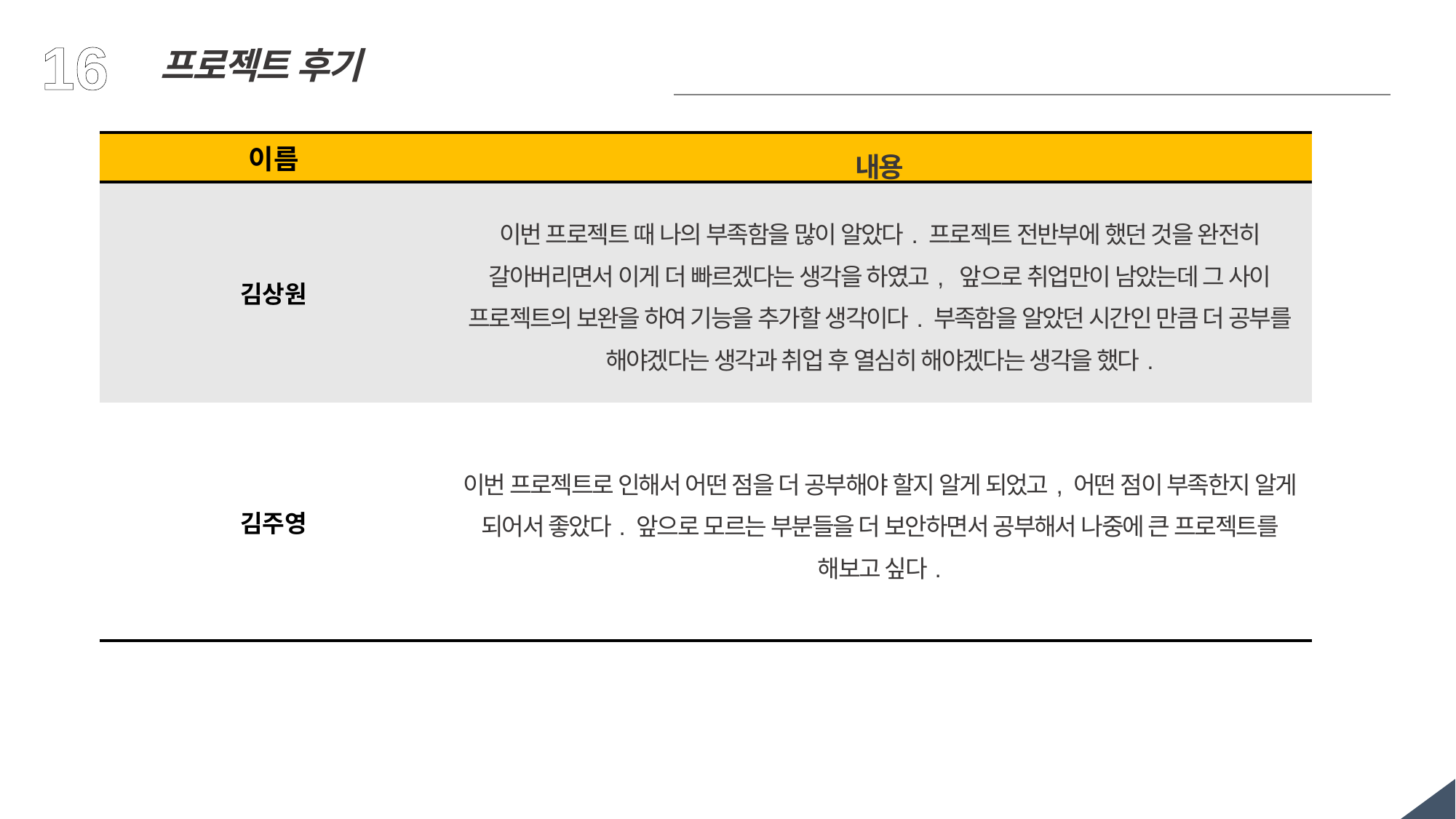

16

프로젝트 후기
| 이름 | 내용 |
| --- | --- |
| 김상원 | 이번 프로젝트 때 나의 부족함을 많이 알았다. 프로젝트 전반부에 했던 것을 완전히 갈아버리면서 이게 더 빠르겠다는 생각을 하였고, 앞으로 취업만이 남았는데 그 사이 프로젝트의 보완을 하여 기능을 추가할 생각이다. 부족함을 알았던 시간인 만큼 더 공부를 해야겠다는 생각과 취업 후 열심히 해야겠다는 생각을 했다. |
| 김주영 | 이번 프로젝트로 인해서 어떤 점을 더 공부해야 할지 알게 되었고, 어떤 점이 부족한지 알게 되어서 좋았다. 앞으로 모르는 부분들을 더 보안하면서 공부해서 나중에 큰 프로젝트를 해보고 싶다. |